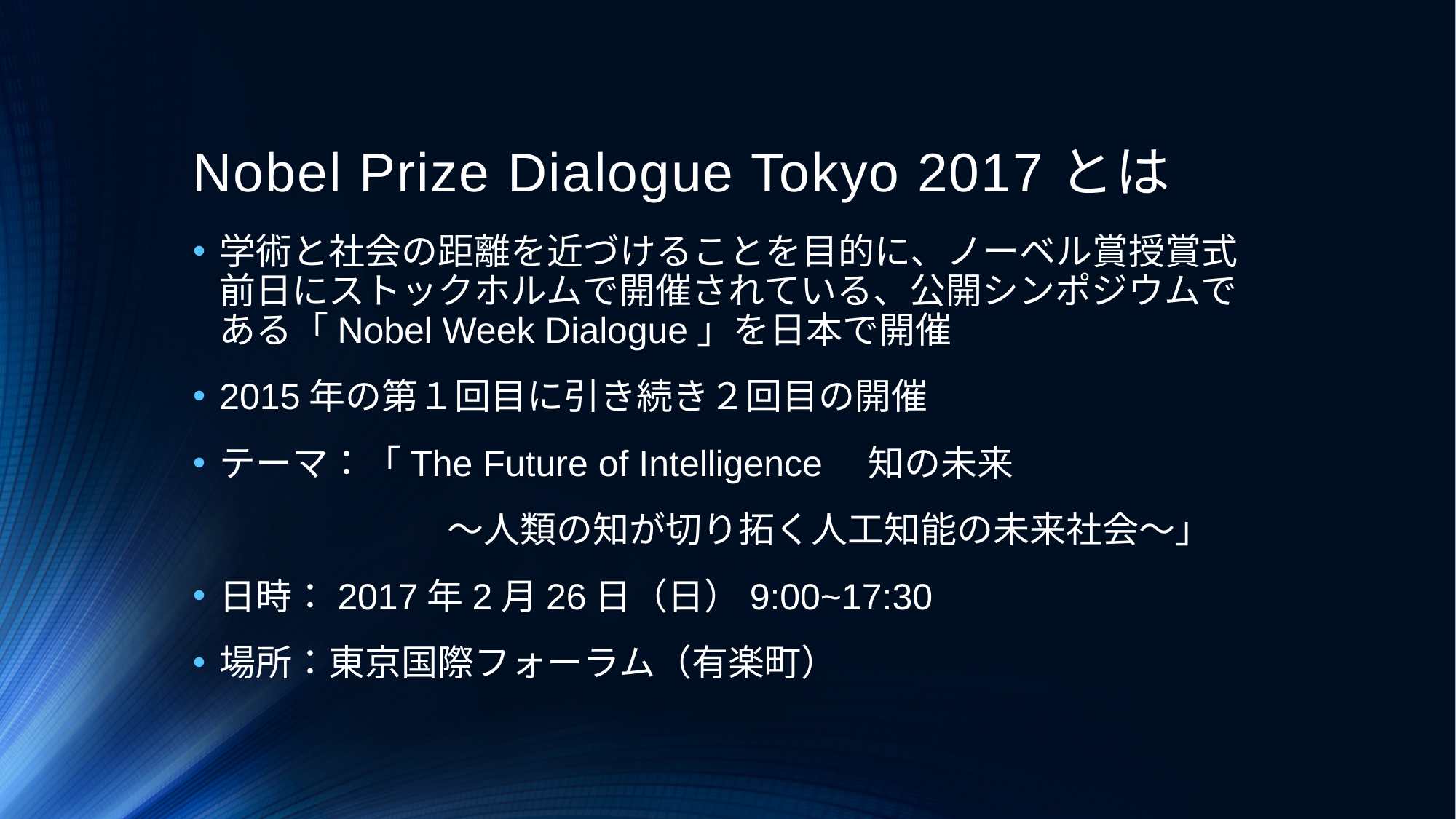

# Nobel Prize Dialogue Tokyo 2017とは
学術と社会の距離を近づけることを目的に、ノーベル賞授賞式前日にストックホルムで開催されている、公開シンポジウムである「Nobel Week Dialogue」を日本で開催
2015年の第１回目に引き続き２回目の開催
テーマ：「The Future of Intelligence　知の未来
　　　　　　　～人類の知が切り拓く人工知能の未来社会～」
日時：2017年2月26日（日）9:00~17:30
場所：東京国際フォーラム（有楽町）